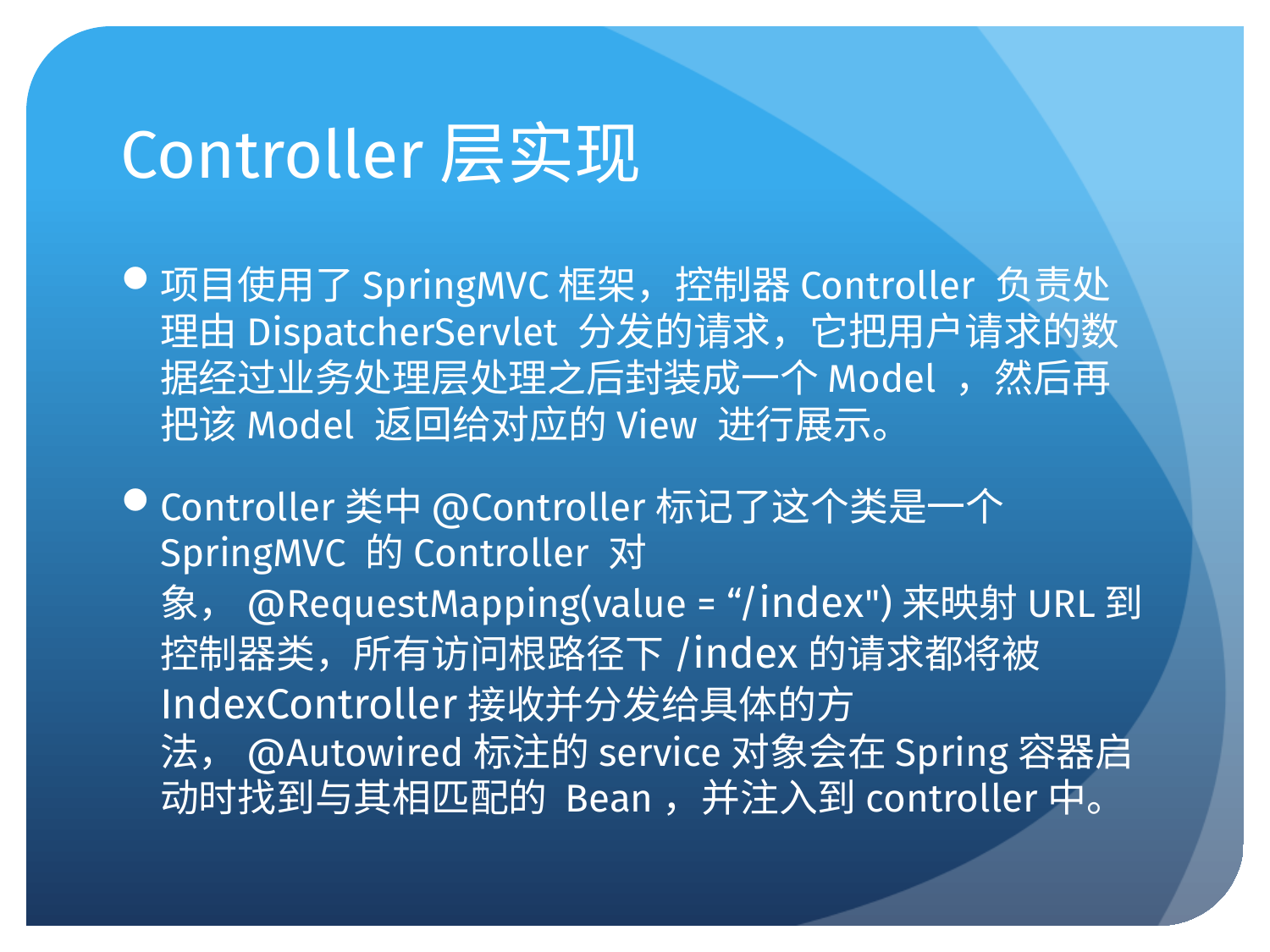

# Controller层实现
项目使用了SpringMVC框架，控制器Controller 负责处理由DispatcherServlet 分发的请求，它把用户请求的数据经过业务处理层处理之后封装成一个Model ，然后再把该Model 返回给对应的View 进行展示。
Controller类中@Controller标记了这个类是一个SpringMVC 的Controller 对象，@RequestMapping(value = “/index")来映射URL到控制器类，所有访问根路径下/index的请求都将被IndexController接收并分发给具体的方法，@Autowired标注的service对象会在Spring容器启动时找到与其相匹配的 Bean，并注入到controller中。